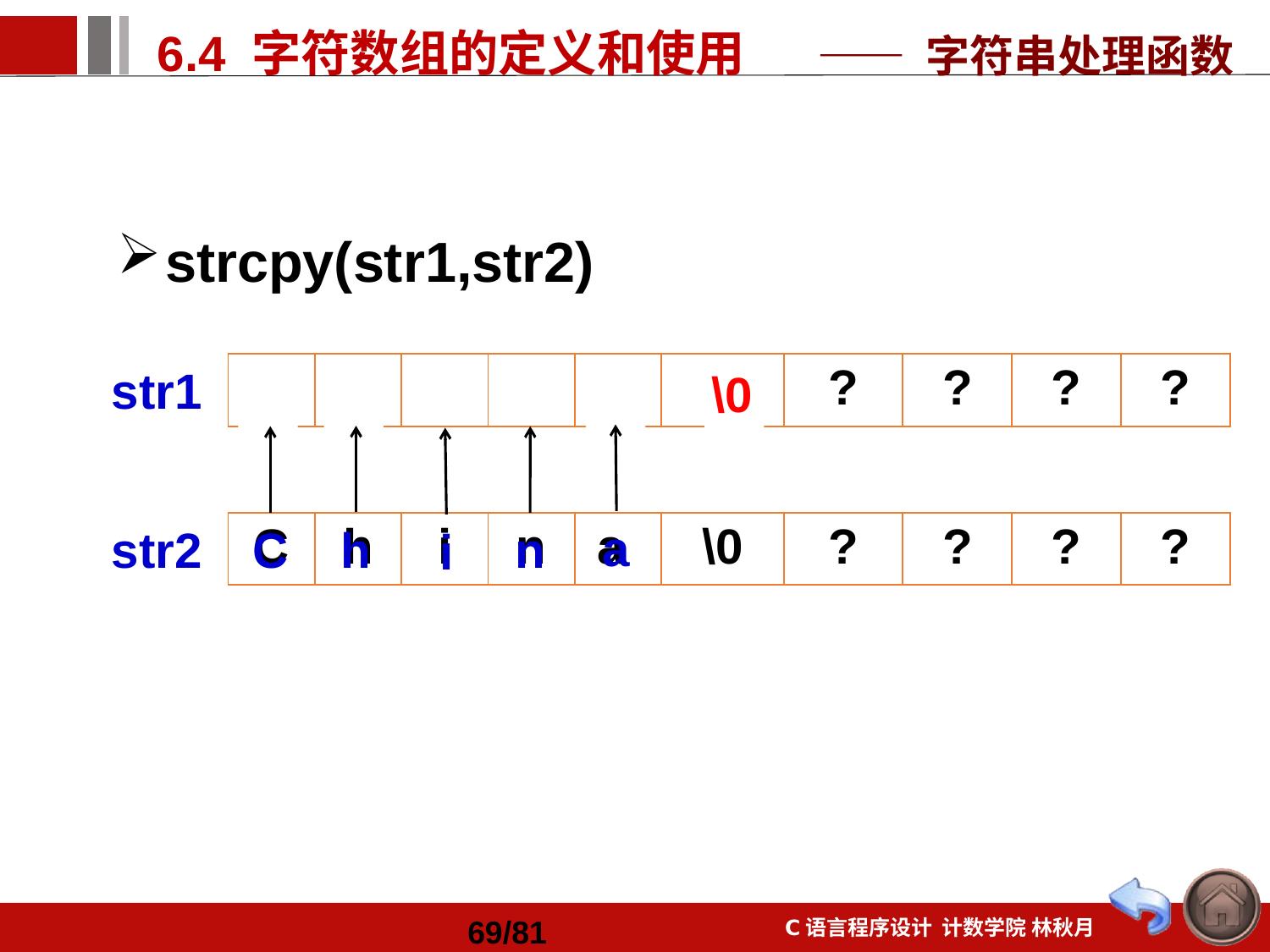

—— 字符串处理函数
strcpy(str1,str2)

str1
| ? | ? | ? | ? | ? | ? | ? | ? | ? | ? |
| --- | --- | --- | --- | --- | --- | --- | --- | --- | --- |

\0

a
h
str2
| C | h | i | n | a | \0 | ? | ? | ? | ? |
| --- | --- | --- | --- | --- | --- | --- | --- | --- | --- |
C
n
i